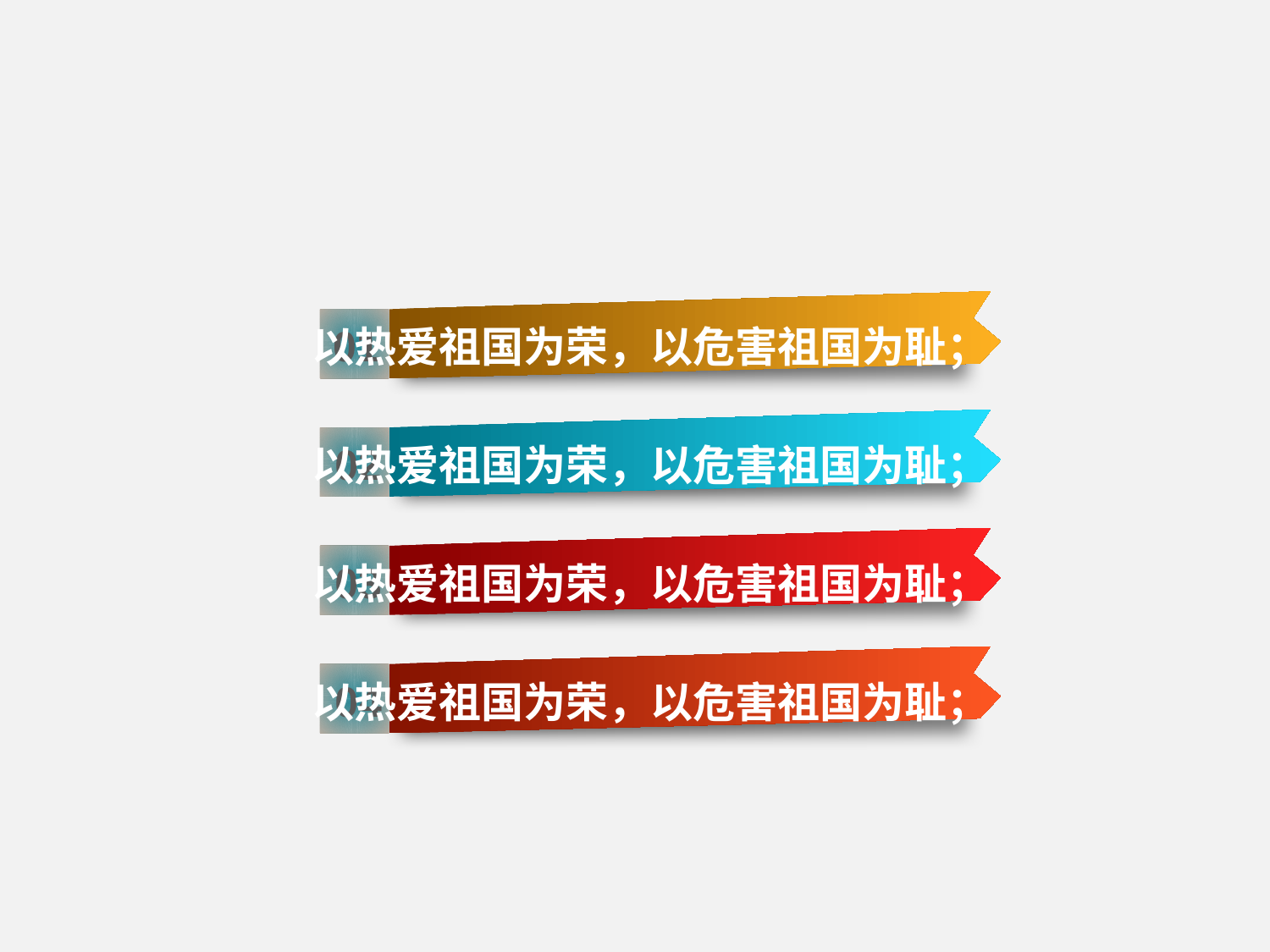

01
以热爱祖国为荣，以危害祖国为耻；

02
以热爱祖国为荣，以危害祖国为耻；

03
以热爱祖国为荣，以危害祖国为耻；

04
以热爱祖国为荣，以危害祖国为耻；